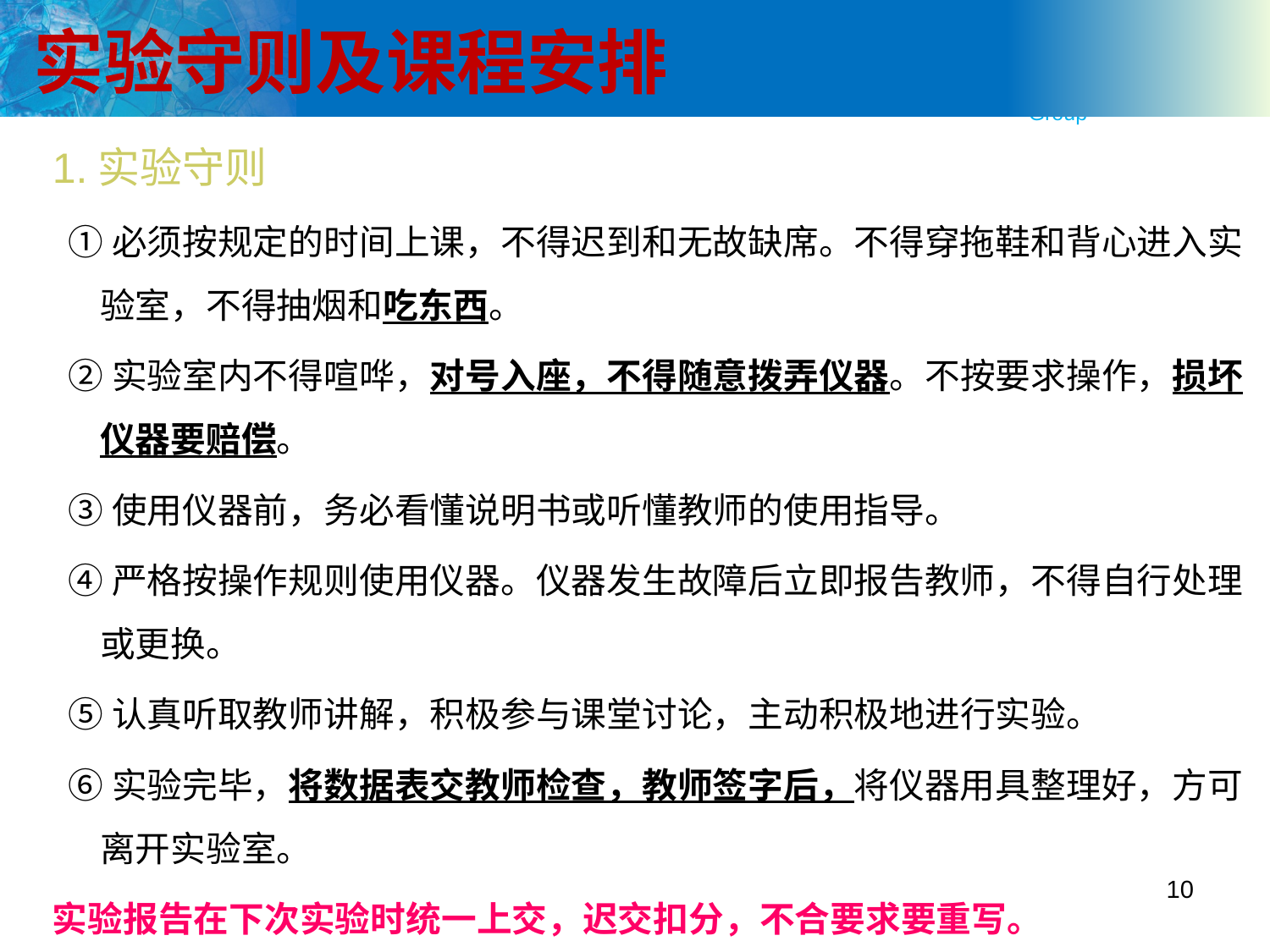

# 实验守则及课程安排
1.实验守则
  ①必须按规定的时间上课，不得迟到和无故缺席。不得穿拖鞋和背心进入实验室，不得抽烟和吃东西。
  ②实验室内不得喧哗，对号入座，不得随意拨弄仪器。不按要求操作，损坏仪器要赔偿。
  ③使用仪器前，务必看懂说明书或听懂教师的使用指导。
  ④严格按操作规则使用仪器。仪器发生故障后立即报告教师，不得自行处理或更换。
  ⑤认真听取教师讲解，积极参与课堂讨论，主动积极地进行实验。
  ⑥实验完毕，将数据表交教师检查，教师签字后，将仪器用具整理好，方可离开实验室。
实验报告在下次实验时统一上交，迟交扣分，不合要求要重写。
10